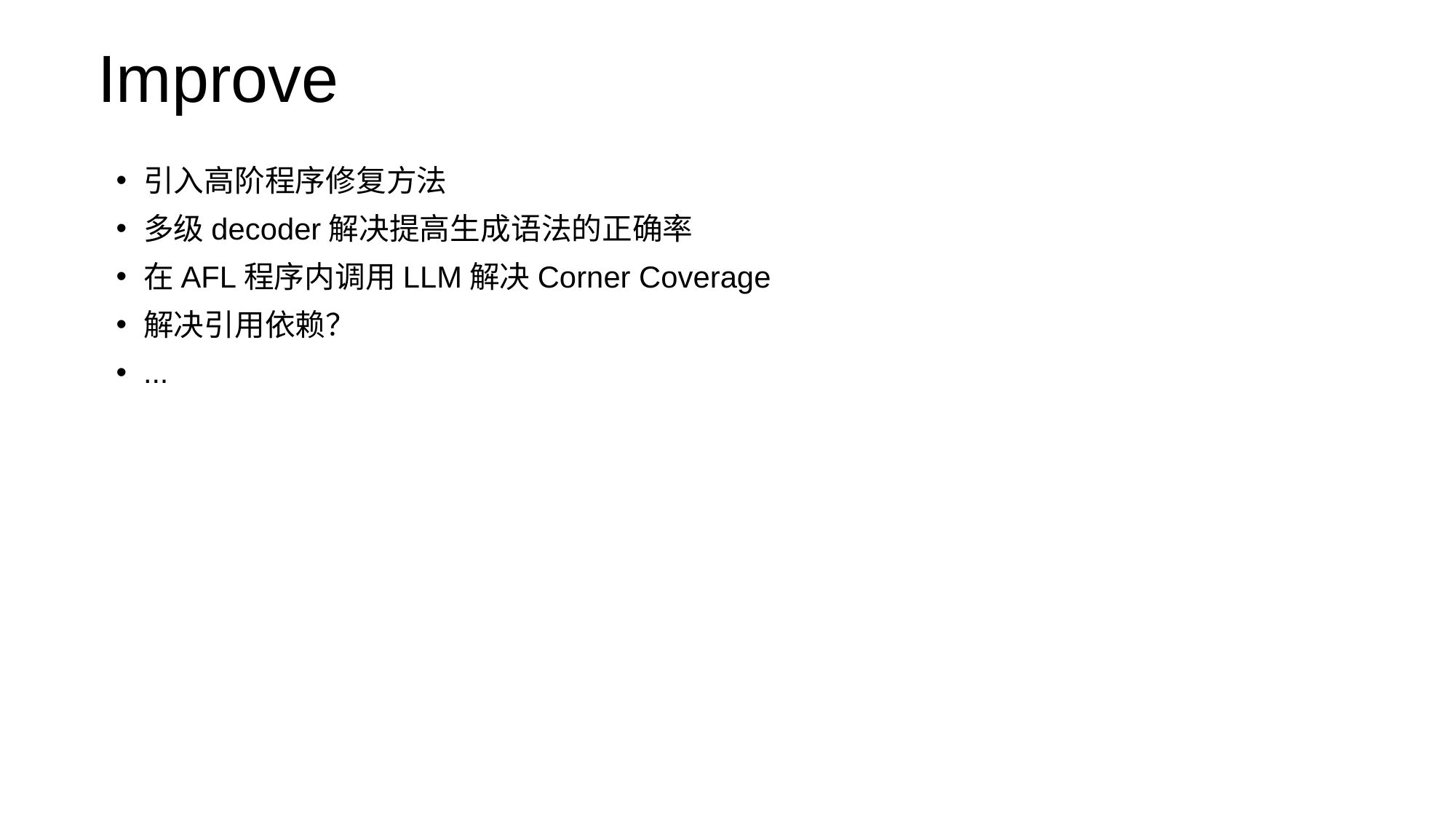

# Improve

引入高阶程序修复方法
多级decoder解决提高生成语法的正确率
在AFL程序内调用LLM解决Corner Coverage
解决引用依赖？
...